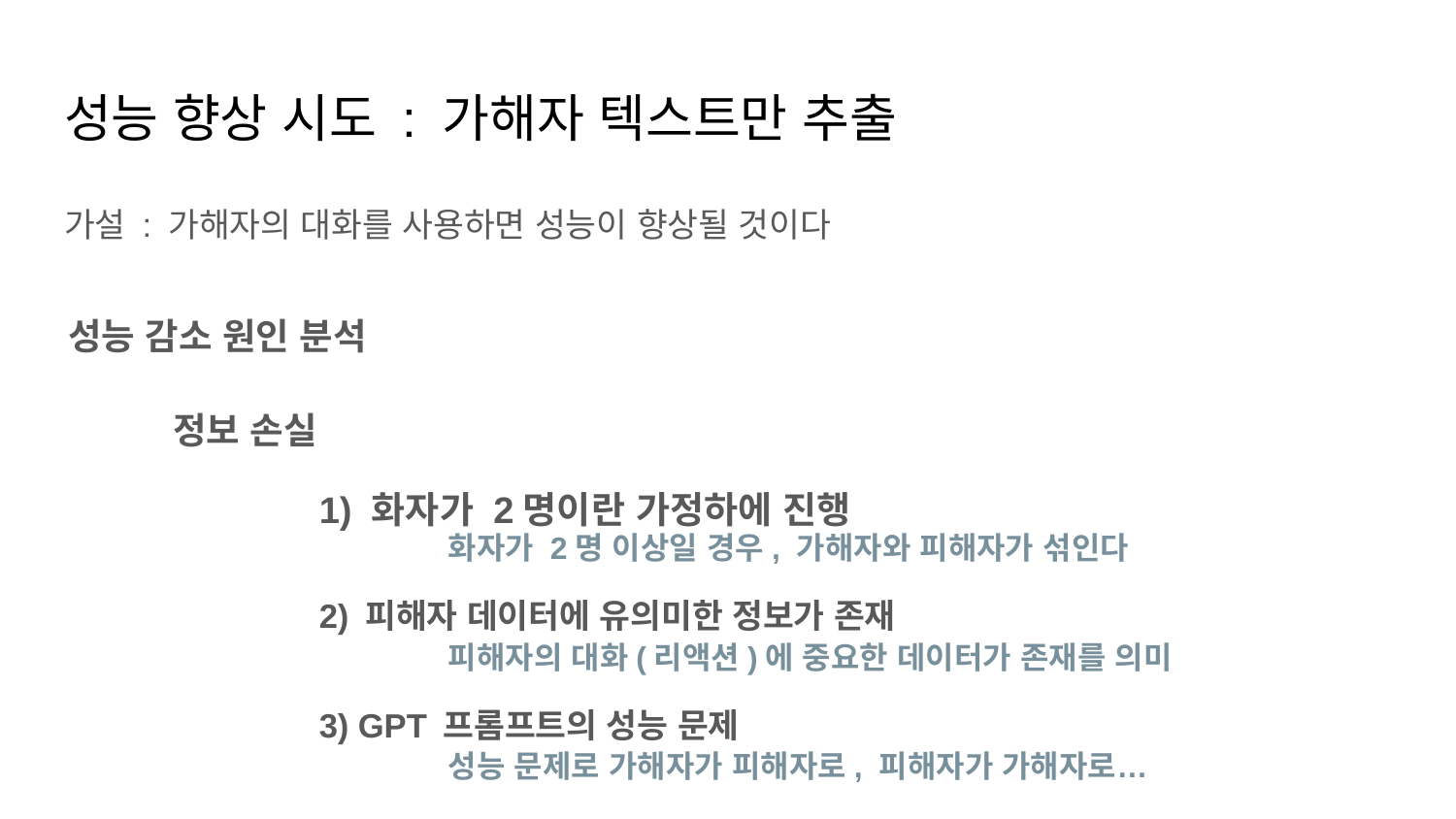

# 성능 향상 시도 : 가해자 텍스트만 추출
가설 : 가해자의 대화를 사용하면 성능이 향상될 것이다
성능 감소 원인 분석
정보 손실
1) 화자가 2명이란 가정하에 진행
화자가 2명 이상일 경우, 가해자와 피해자가 섞인다
2) 피해자 데이터에 유의미한 정보가 존재
피해자의 대화(리액션)에 중요한 데이터가 존재를 의미
3) GPT 프롬프트의 성능 문제
성능 문제로 가해자가 피해자로, 피해자가 가해자로…